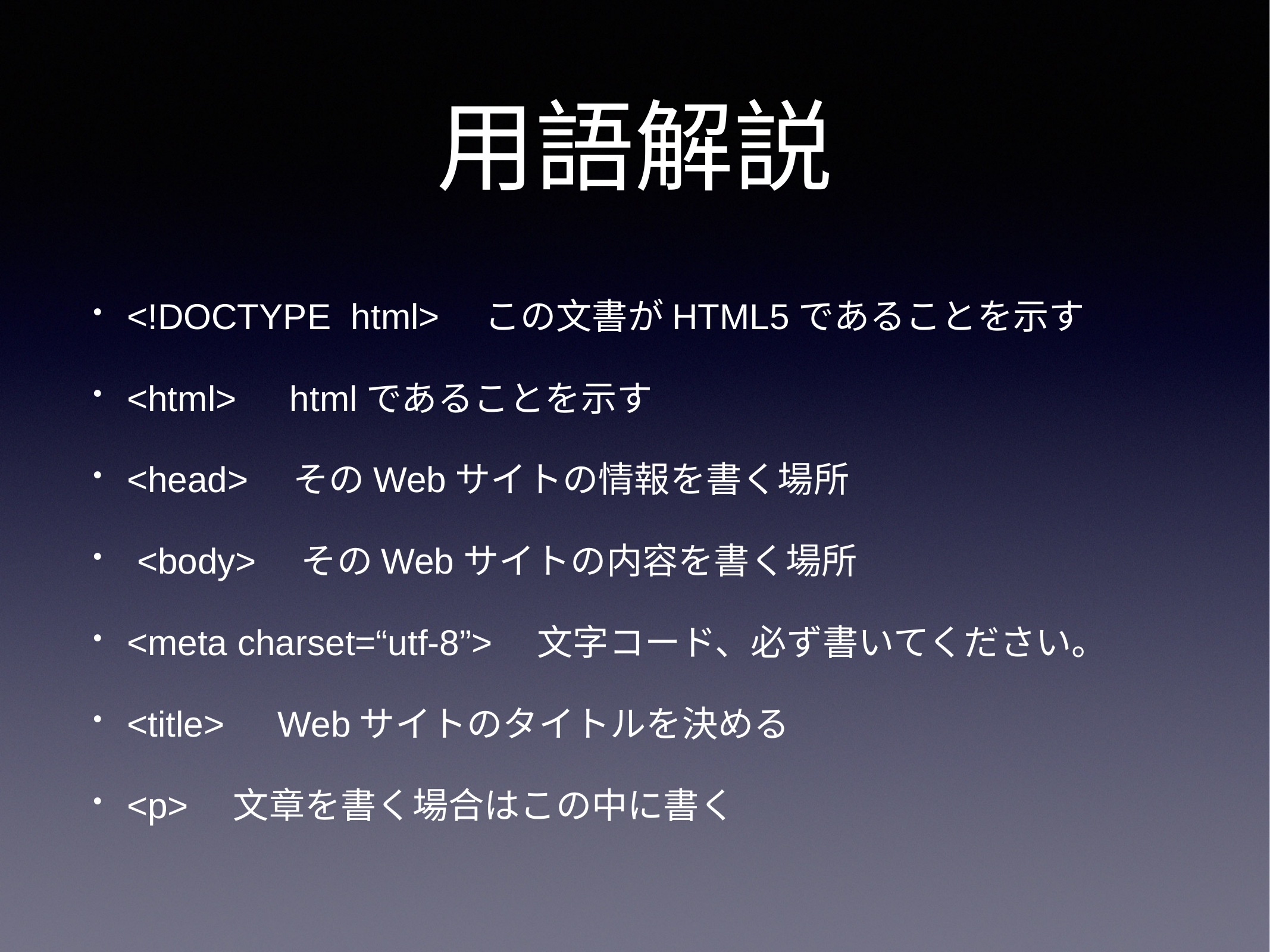

# 用語解説
<!DOCTYPE  html>　この文書がHTML5であることを示す
<html>　htmlであることを示す
<head>　そのWebサイトの情報を書く場所
 <body>　そのWebサイトの内容を書く場所
<meta charset=“utf-8”>　文字コード、必ず書いてください。
<title>　Webサイトのタイトルを決める
<p>　文章を書く場合はこの中に書く